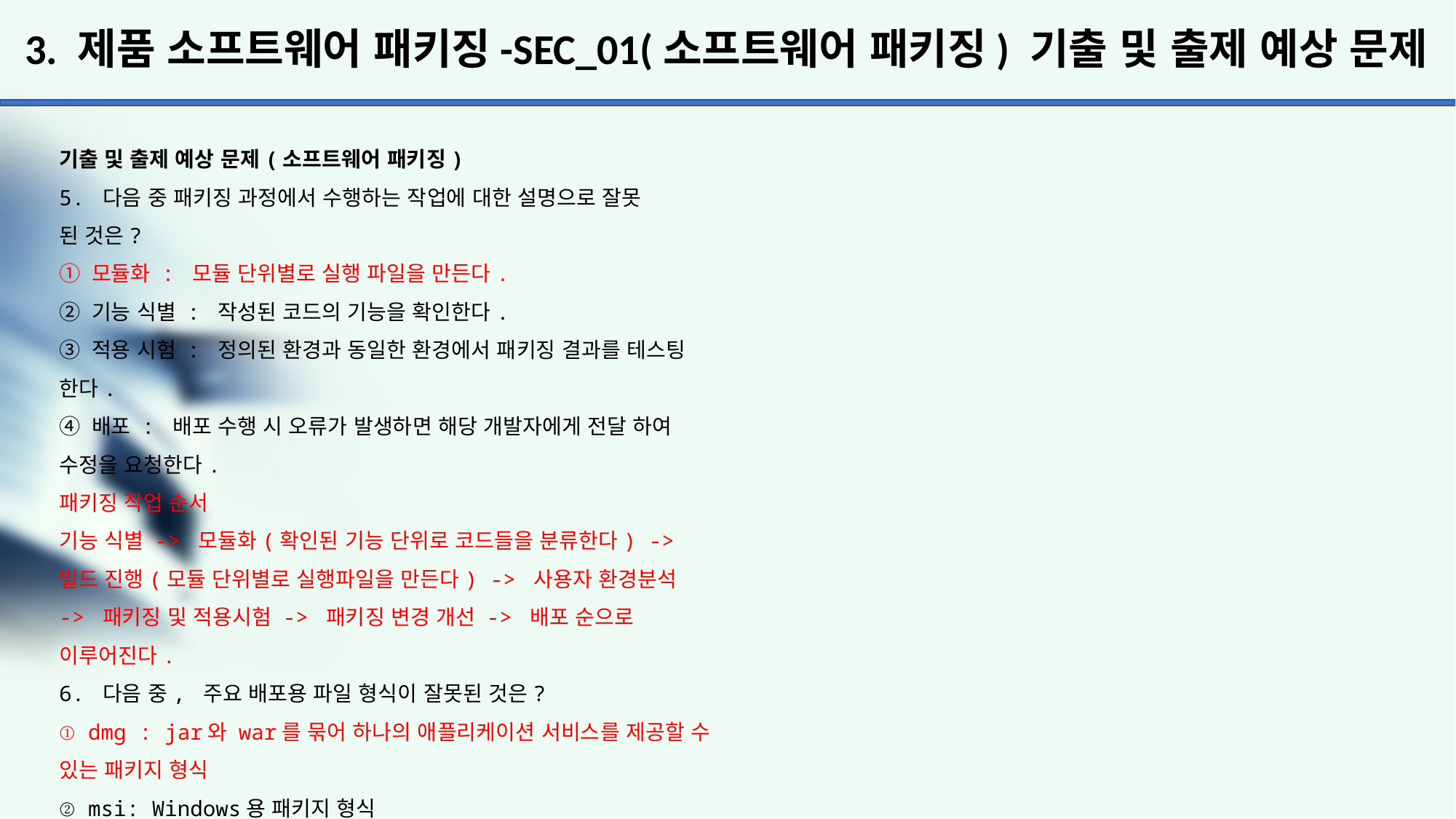

# 3. 제품 소프트웨어 패키징-SEC_01(소프트웨어 패키징) 기출 및 출제 예상 문제
기출 및 출제 예상 문제(소프트웨어 패키징)
5. 다음 중 패키징 과정에서 수행하는 작업에 대한 설명으로 잘못
된 것은?
① 모듈화 : 모듈 단위별로 실행 파일을 만든다.
② 기능 식별 : 작성된 코드의 기능을 확인한다.
③ 적용 시험 : 정의된 환경과 동일한 환경에서 패키징 결과를 테스팅 한다.
④ 배포 : 배포 수행 시 오류가 발생하면 해당 개발자에게 전달 하여 수정을 요청한다.
패키징 작업 순서
기능 식별 -> 모듈화(확인된 기능 단위로 코드들을 분류한다) ->
빌드 진행(모듈 단위별로 실행파일을 만든다) -> 사용자 환경분석
-> 패키징 및 적용시험 -> 패키징 변경 개선 -> 배포 순으로 이루어진다.
6. 다음 중, 주요 배포용 파일 형식이 잘못된 것은?
① dmg : jar와 war를 묶어 하나의 애플리케이션 서비스를 제공할 수 있는 패키지 형식
② msi: Windows용 패키지 형식
③ apk : 안드로이드용 앱 패키지 형식
④ jar: java 응용 소프트웨어나 라이브러리를 배포하기 위한 패키지 형식
주요 배포용 파일 형식
msi : Windows용 패키지 형식
dmg : MacOS용 패키지 형식
jar : JAVA 응용 소프트웨어나 라이브러리를 배포하기 위한 패키지 형식
war : java servlet, java class, xml 및 웹 어플리케이션 서비스
를 제공하기 위한 패키지 형식
ear : jar, war을 묶어서 하나의 애플리케이션 서비스를 제공할 수 있는 패키지 형식
apk : 안드로이드용 앱 패키지 형식
ipa : iOS용 앱 패키지 형식